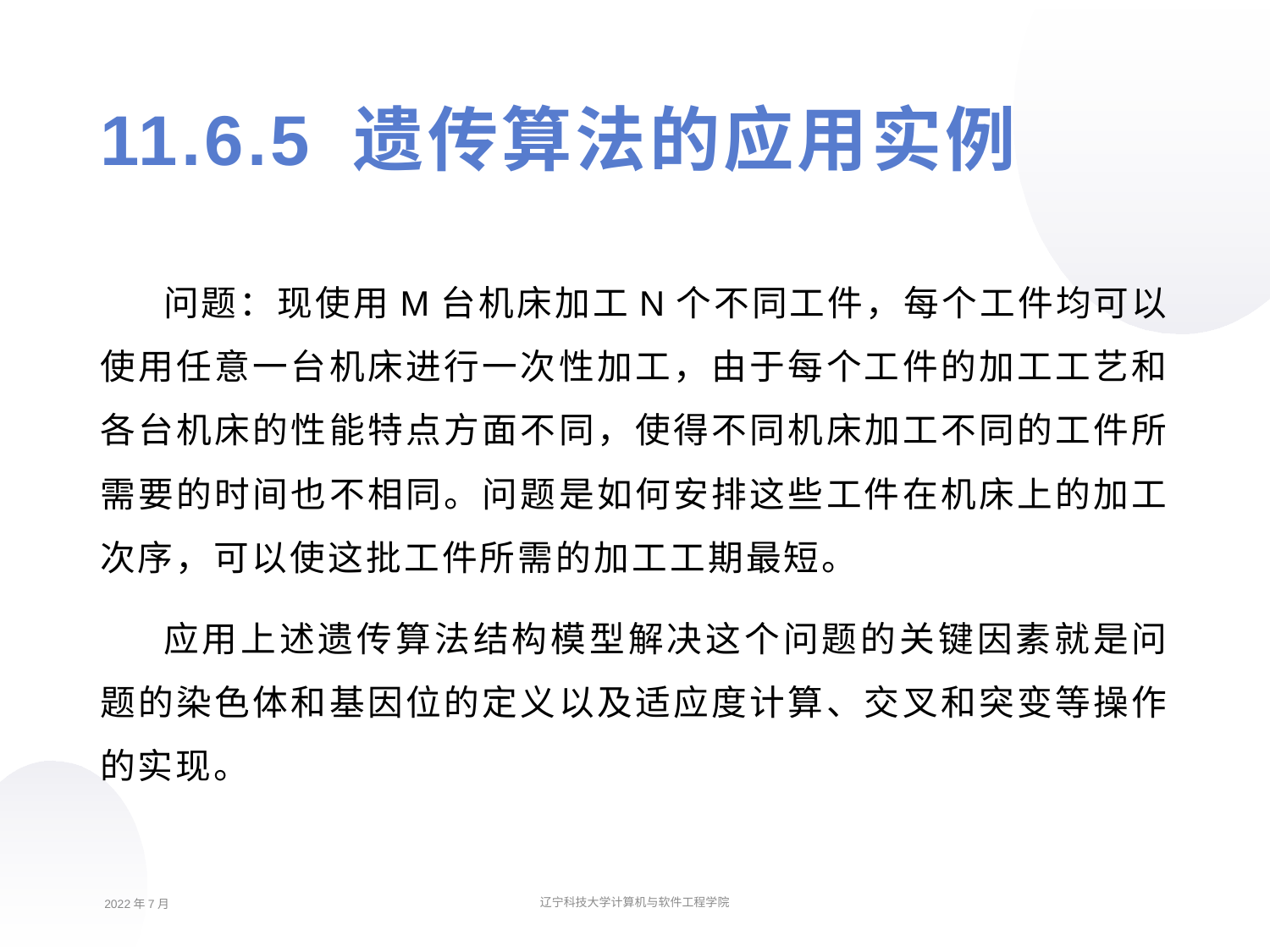

11.6.5 遗传算法的应用实例
问题：现使用M台机床加工N个不同工件，每个工件均可以使用任意一台机床进行一次性加工，由于每个工件的加工工艺和各台机床的性能特点方面不同，使得不同机床加工不同的工件所需要的时间也不相同。问题是如何安排这些工件在机床上的加工次序，可以使这批工件所需的加工工期最短。
应用上述遗传算法结构模型解决这个问题的关键因素就是问题的染色体和基因位的定义以及适应度计算、交叉和突变等操作的实现。

2022年7月
辽宁科技大学计算机与软件工程学院
186